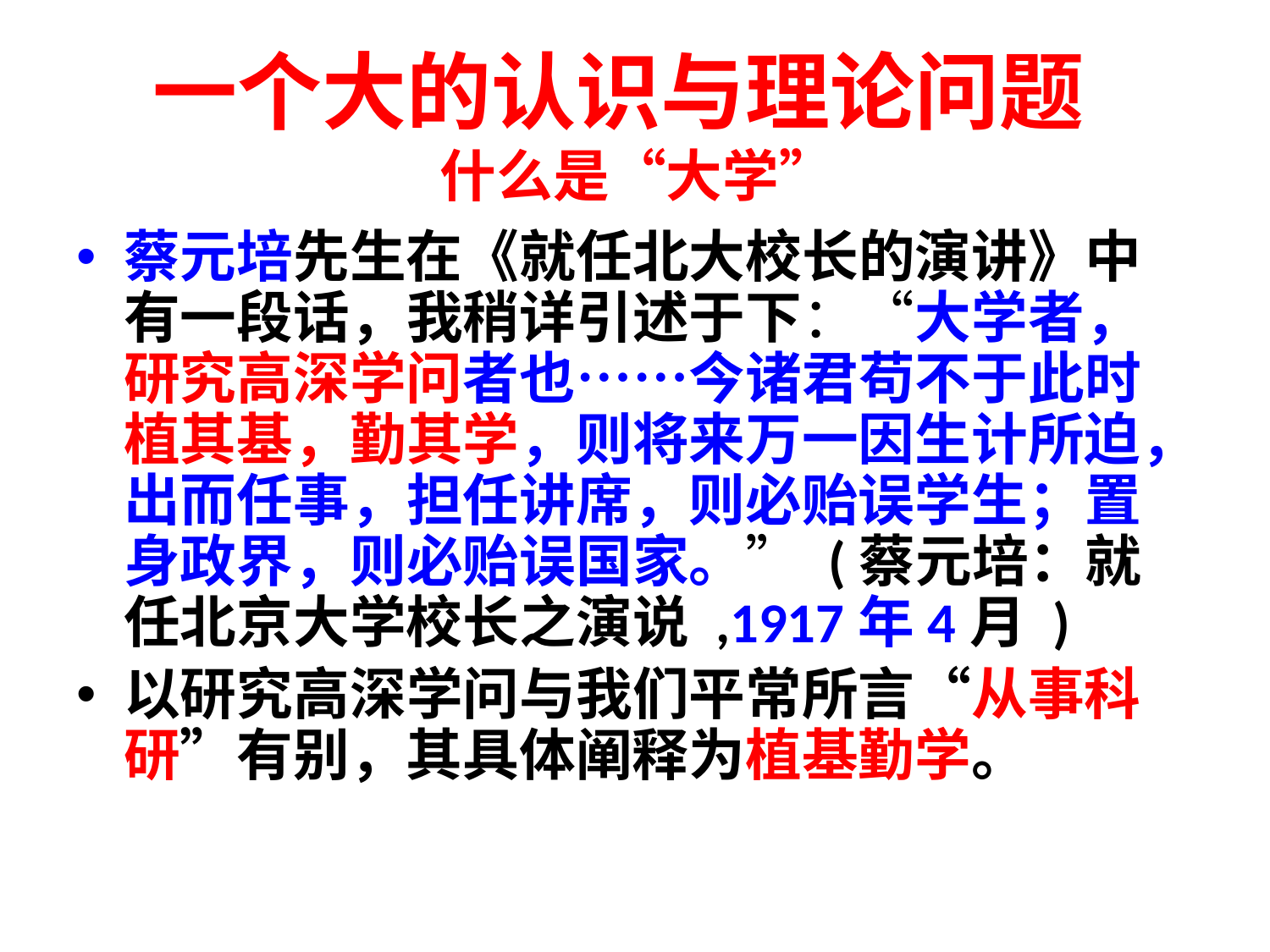

蔡元培先生在《就任北大校长的演讲》中有一段话，我稍详引述于下：“大学者，研究高深学问者也……今诸君苟不于此时植其基，勤其学，则将来万一因生计所迫，出而任事，担任讲席，则必贻误学生；置身政界，则必贻误国家。” (蔡元培：就任北京大学校长之演说 ,1917年4月 )
以研究高深学问与我们平常所言“从事科研”有别，其具体阐释为植基勤学。
一个大的认识与理论问题
什么是“大学”